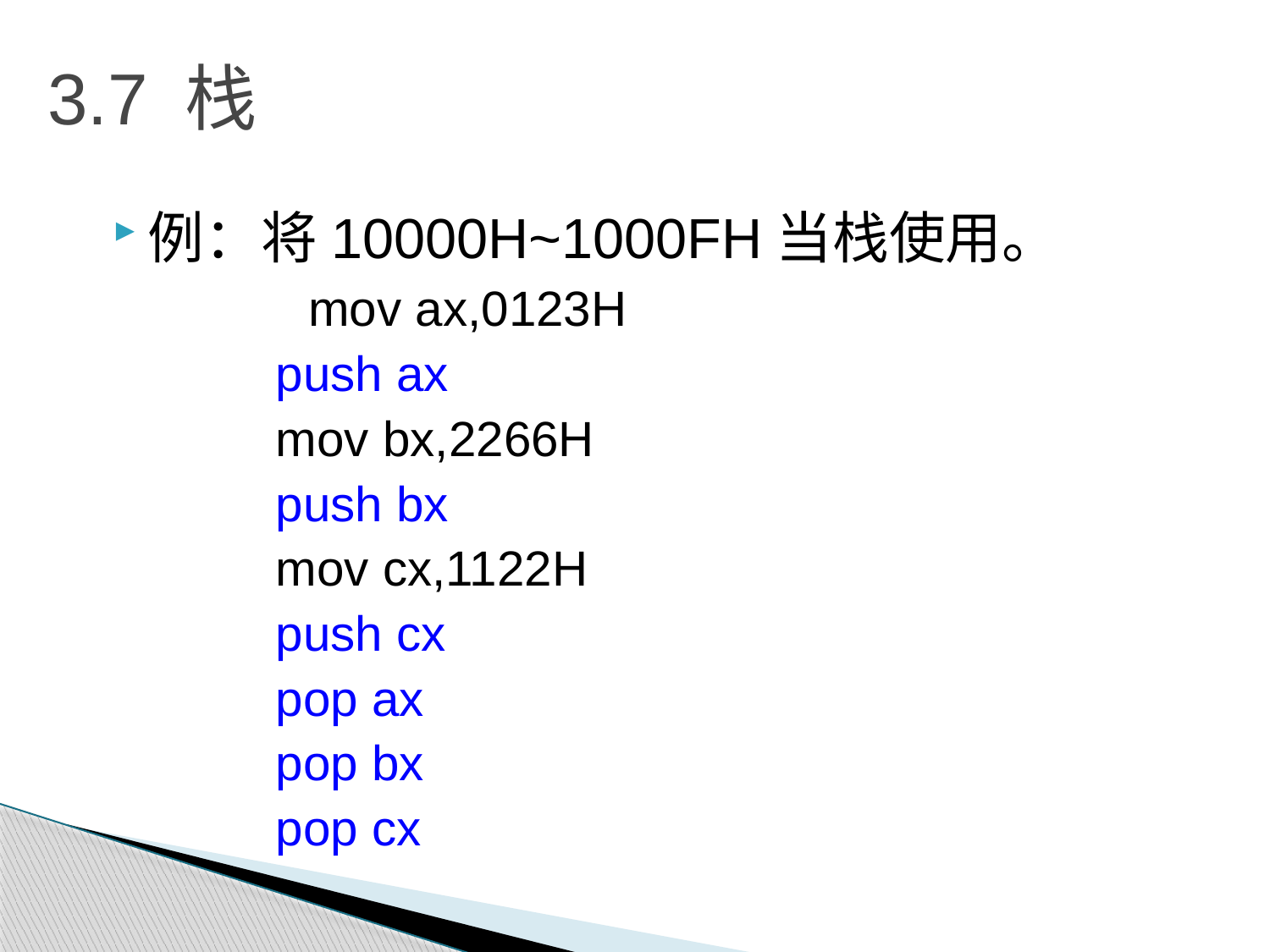

# 3.7 栈
例：将10000H~1000FH当栈使用。
	     mov ax,0123H
         push ax
         mov bx,2266H
         push bx
         mov cx,1122H
         push cx
         pop ax
         pop bx
         pop cx